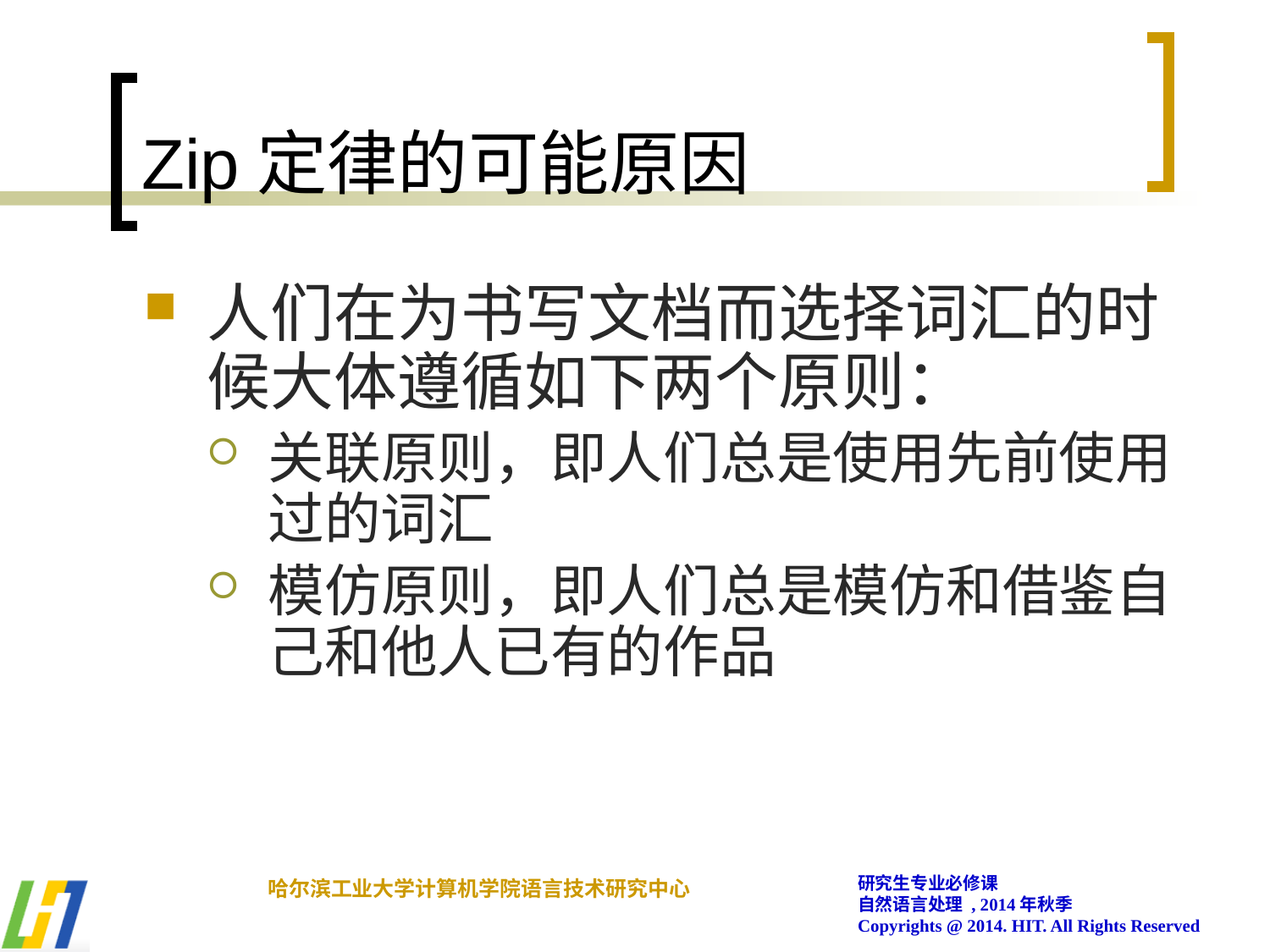

# Zip定律的可能原因
人们在为书写文档而选择词汇的时候大体遵循如下两个原则：
关联原则，即人们总是使用先前使用过的词汇
模仿原则，即人们总是模仿和借鉴自己和他人已有的作品

研究生专业必修课
自然语言处理 , 2014年秋季
Copyrights @ 2014. HIT. All Rights Reserved
哈尔滨工业大学计算机学院语言技术研究中心